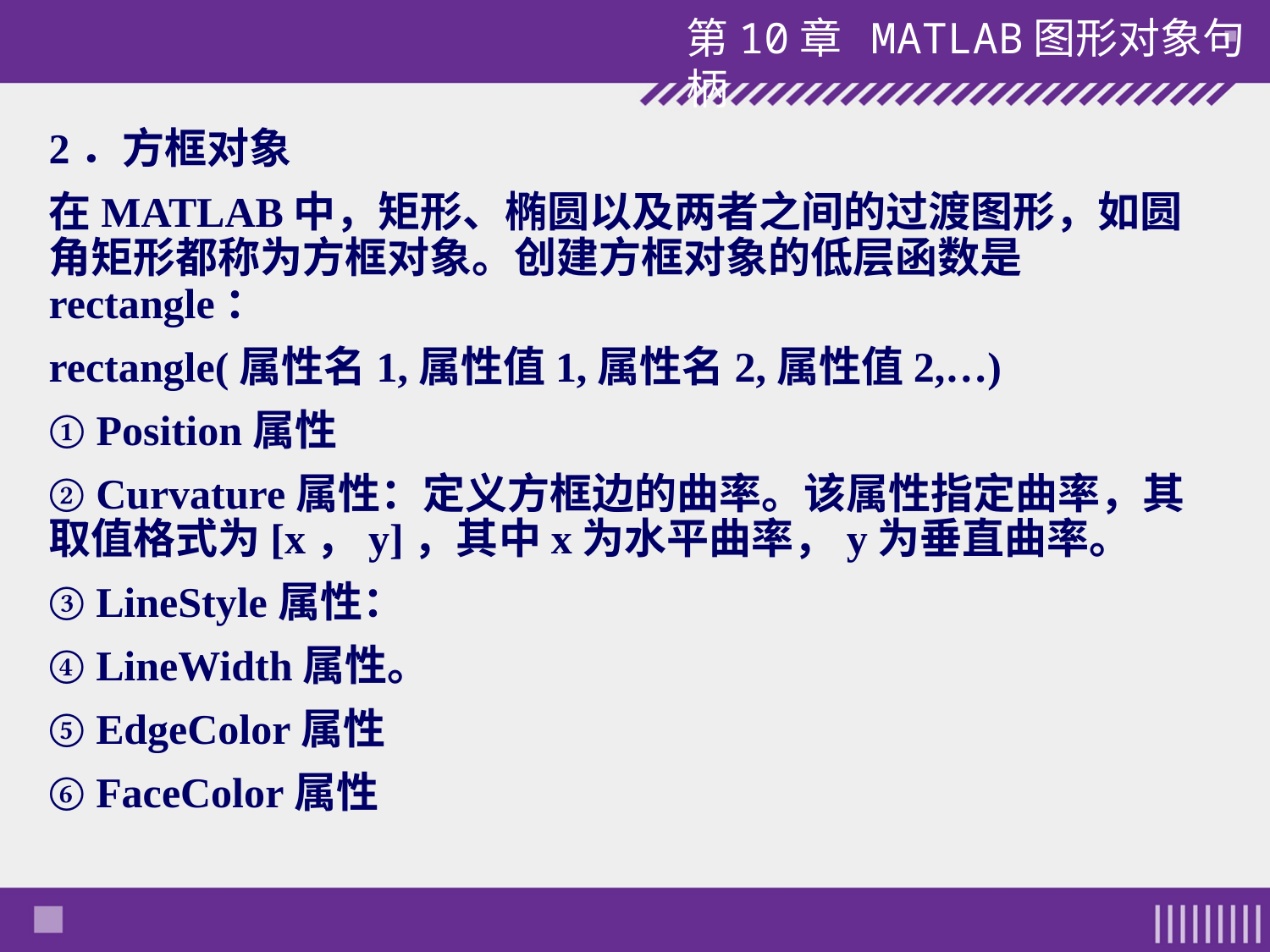

2．方框对象
在MATLAB中，矩形、椭圆以及两者之间的过渡图形，如圆角矩形都称为方框对象。创建方框对象的低层函数是rectangle：
rectangle(属性名1,属性值1,属性名2,属性值2,…)
① Position属性
② Curvature属性：定义方框边的曲率。该属性指定曲率，其取值格式为[x，y]，其中x为水平曲率，y为垂直曲率。
③ LineStyle属性：
④ LineWidth属性。
⑤ EdgeColor属性
⑥ FaceColor属性